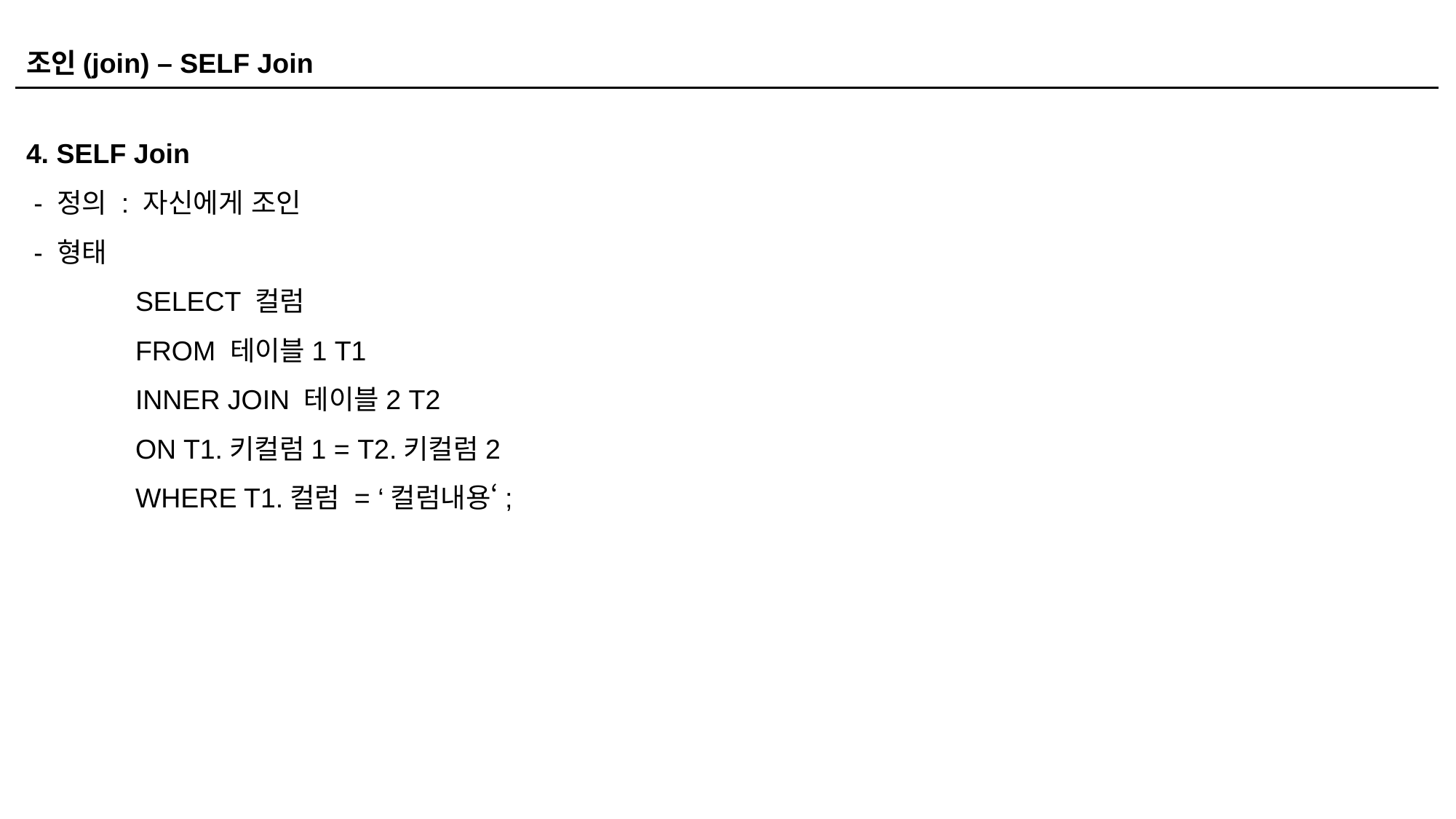

조인(join) – SELF Join
4. SELF Join
 - 정의 : 자신에게 조인
 - 형태
	SELECT 컬럼
	FROM 테이블1 T1
	INNER JOIN 테이블2 T2
	ON T1.키컬럼1 = T2.키컬럼2
	WHERE T1.컬럼 = ‘컬럼내용‘;